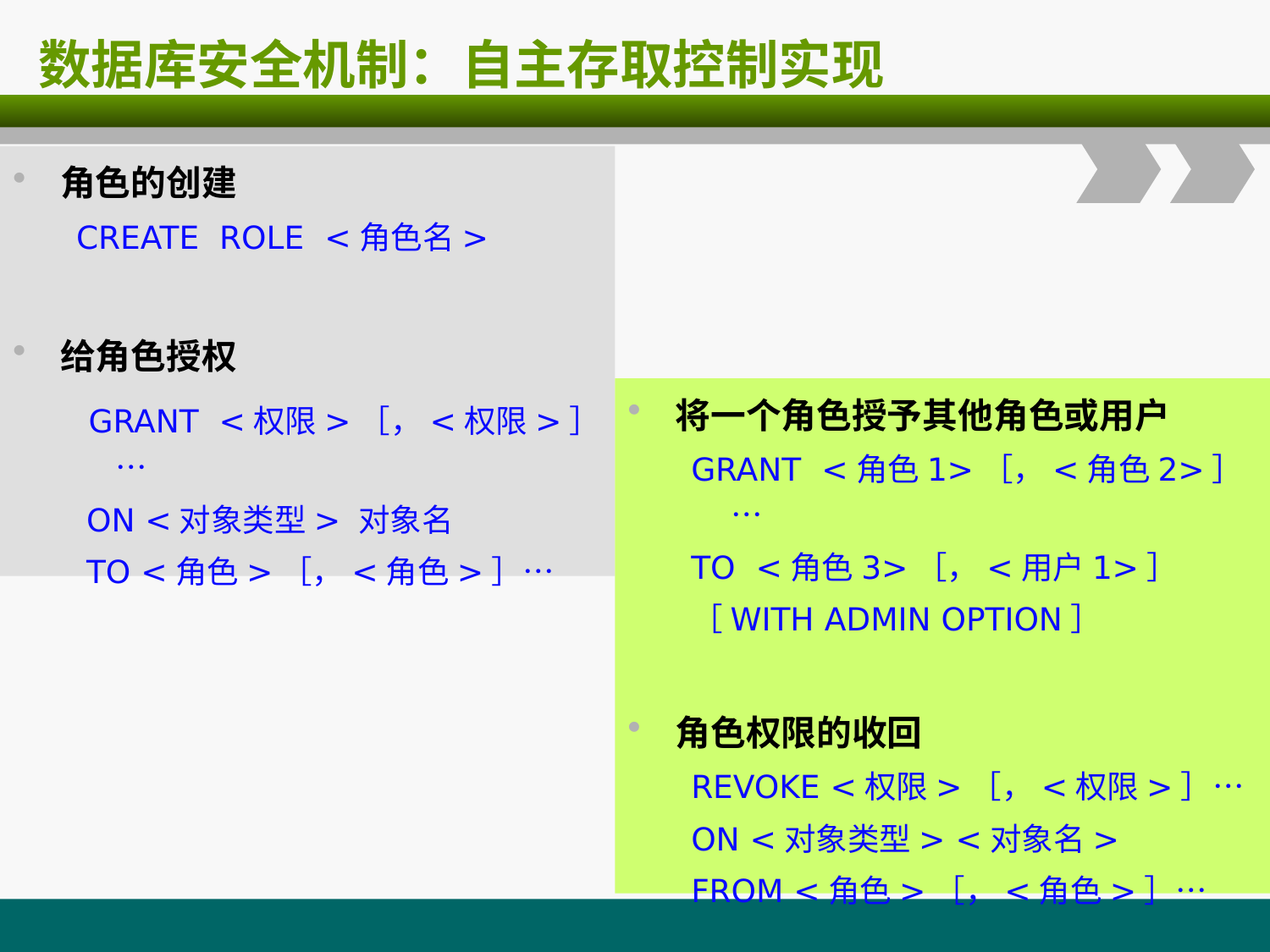

# 数据库安全机制：自主存取控制实现
角色的创建
CREATE  ROLE  <角色名>

给角色授权
 GRANT  <权限>［，<权限>］…
 ON <对象类型> 对象名
 TO <角色>［，<角色>］…

将一个角色授予其他角色或用户
GRANT  <角色1>［，<角色2>］…
TO  <角色3>［，<用户1>］
［WITH ADMIN OPTION］

角色权限的收回
REVOKE <权限>［，<权限>］…
ON <对象类型> <对象名>
FROM <角色>［，<角色>］…